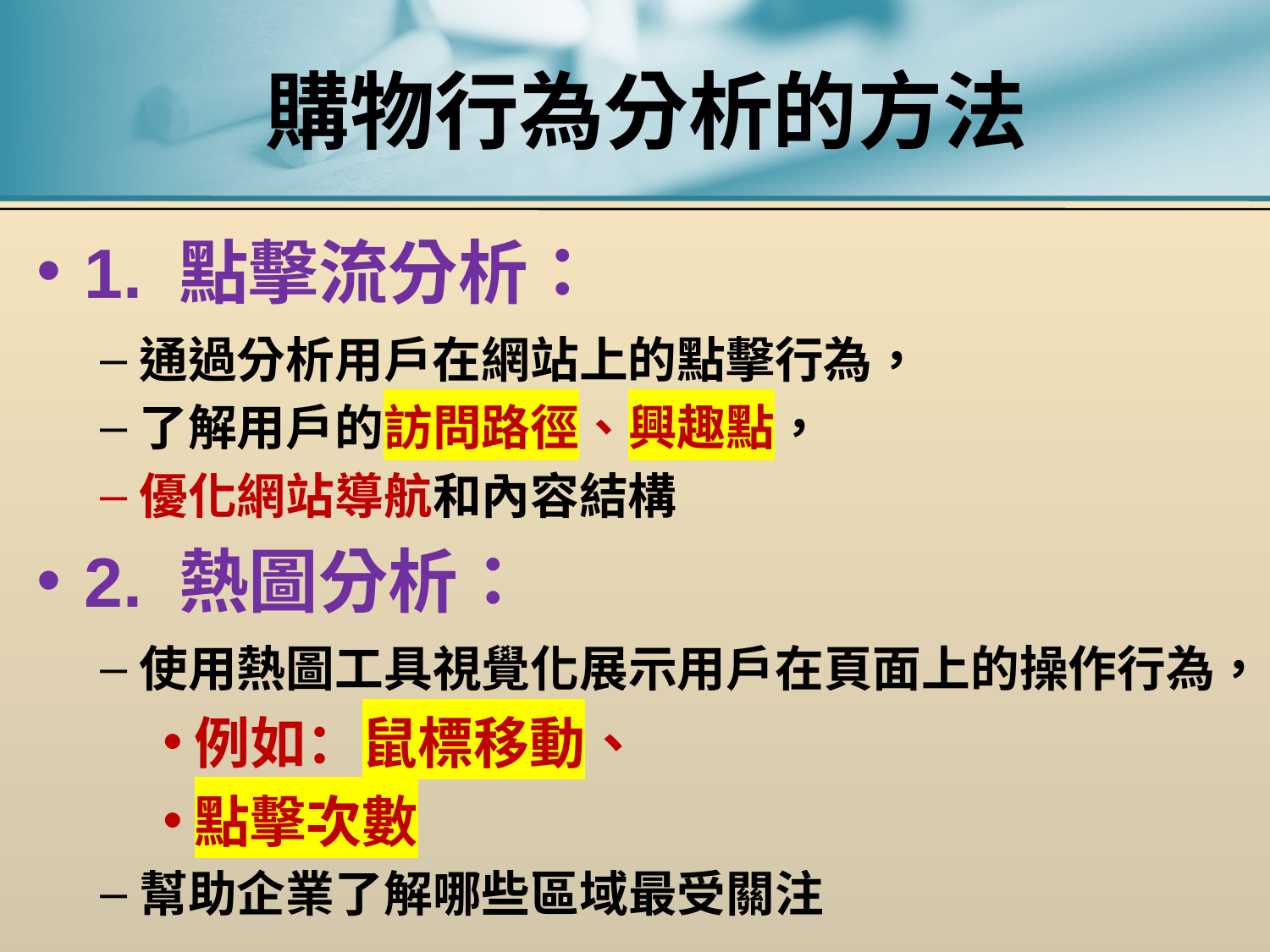

# 購物行為分析的方法
1. 點擊流分析：
通過分析用戶在網站上的點擊行為，
了解用戶的訪問路徑、興趣點，
優化網站導航和內容結構
2. 熱圖分析：
使用熱圖工具視覺化展示用戶在頁面上的操作行為，
例如：鼠標移動、
點擊次數
幫助企業了解哪些區域最受關注